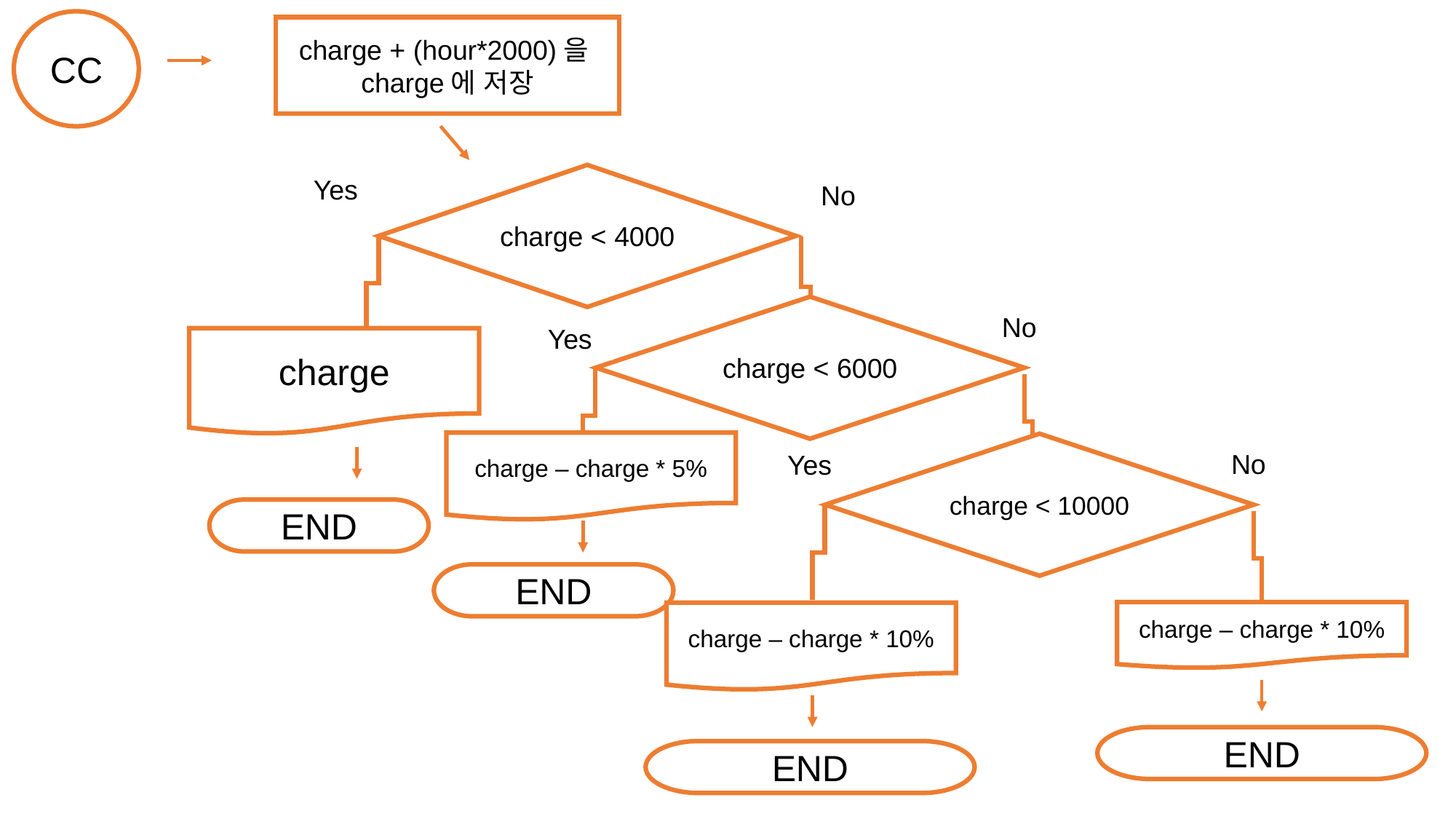

CC
charge + (hour*2000)을
charge에 저장
charge < 4000
Yes
No
charge < 6000
No
Yes
charge
charge – charge * 5%
charge < 10000
No
Yes
END
END
charge – charge * 10%
charge – charge * 10%
END
END